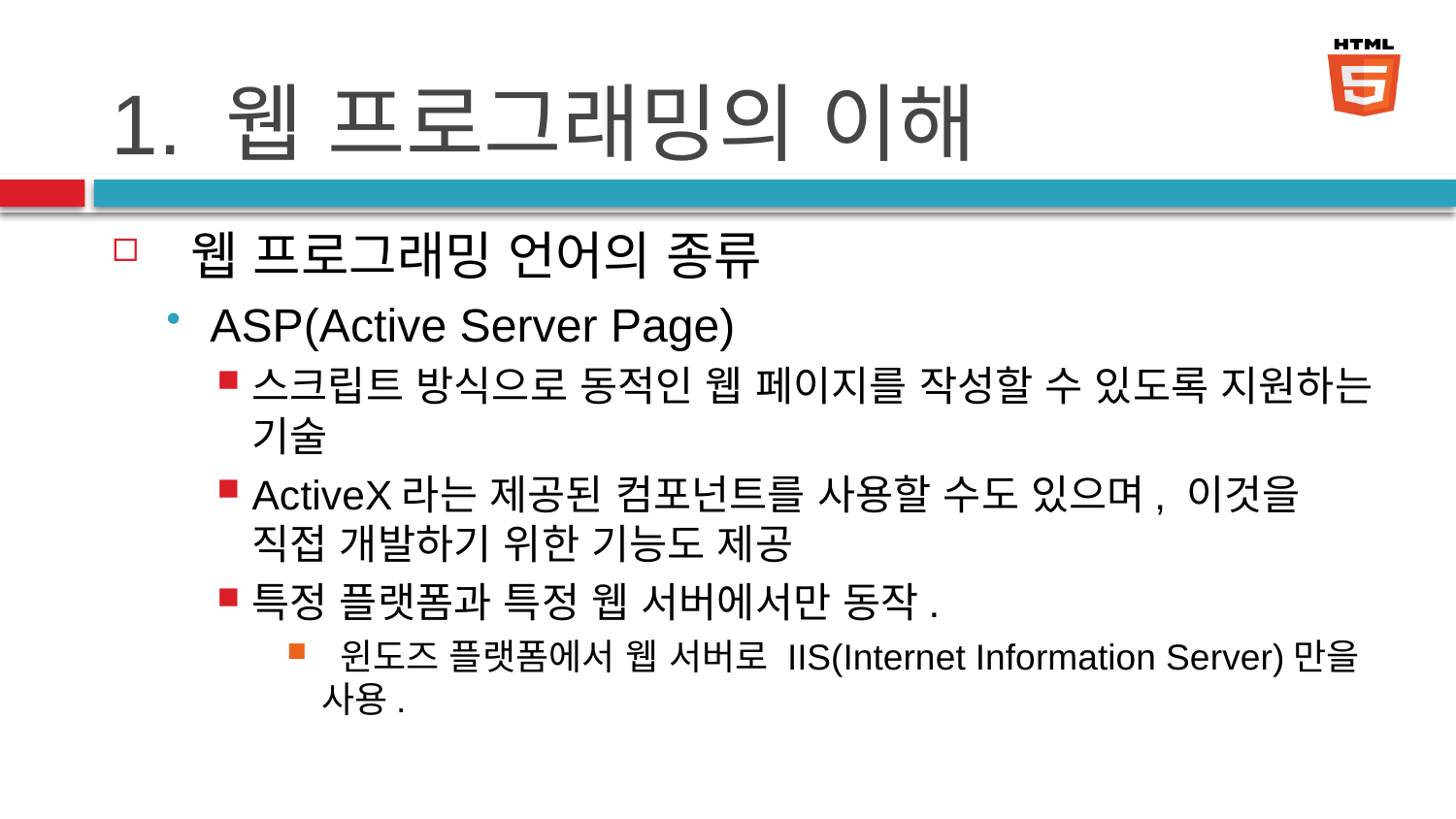

# 1. 웹 프로그래밍의 이해
웹 프로그래밍 언어의 종류
ASP(Active Server Page)
스크립트 방식으로 동적인 웹 페이지를 작성할 수 있도록 지원하는 기술
ActiveX라는 제공된 컴포넌트를 사용할 수도 있으며, 이것을 직접 개발하기 위한 기능도 제공
특정 플랫폼과 특정 웹 서버에서만 동작.
 윈도즈 플랫폼에서 웹 서버로 IIS(Internet Information Server)만을 사용.